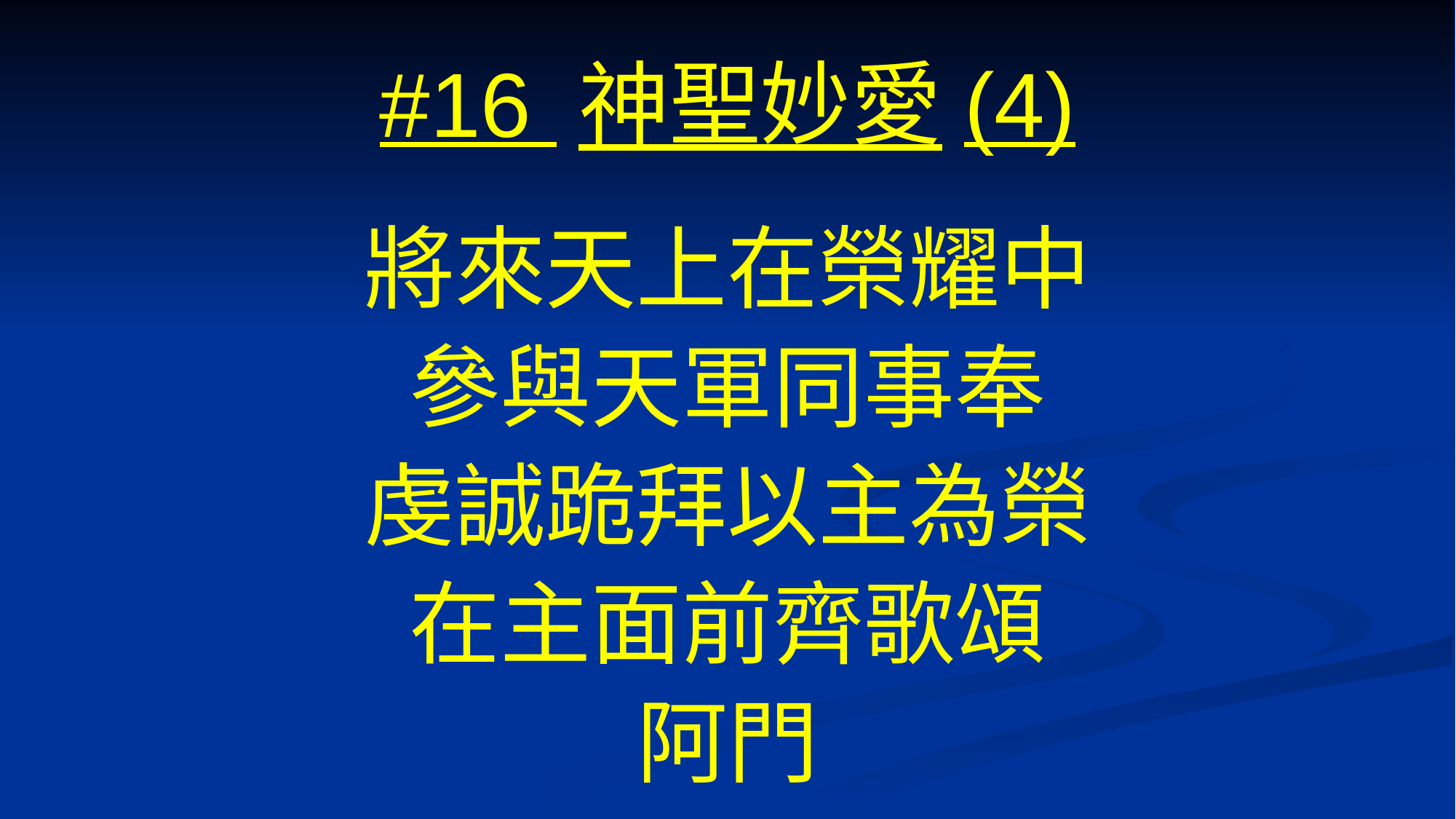

# #16 神聖妙愛(4)
將來天上在榮耀中
參與天軍同事奉
虔誠跪拜以主為榮
在主面前齊歌頌
阿門